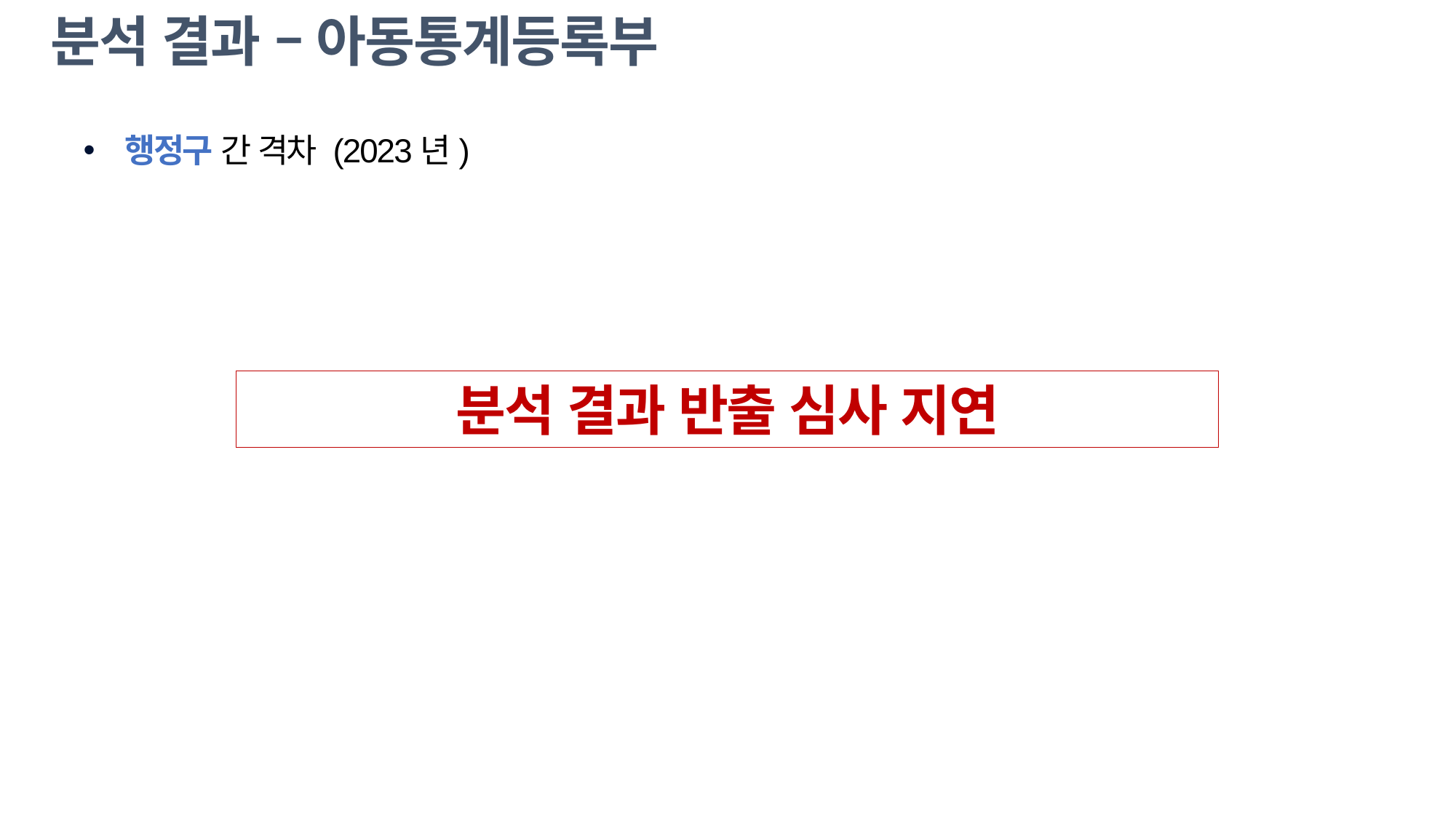

# 분석 결과 – 아동통계등록부
행정구 간 격차 (2023년)
분석 결과 반출 심사 지연